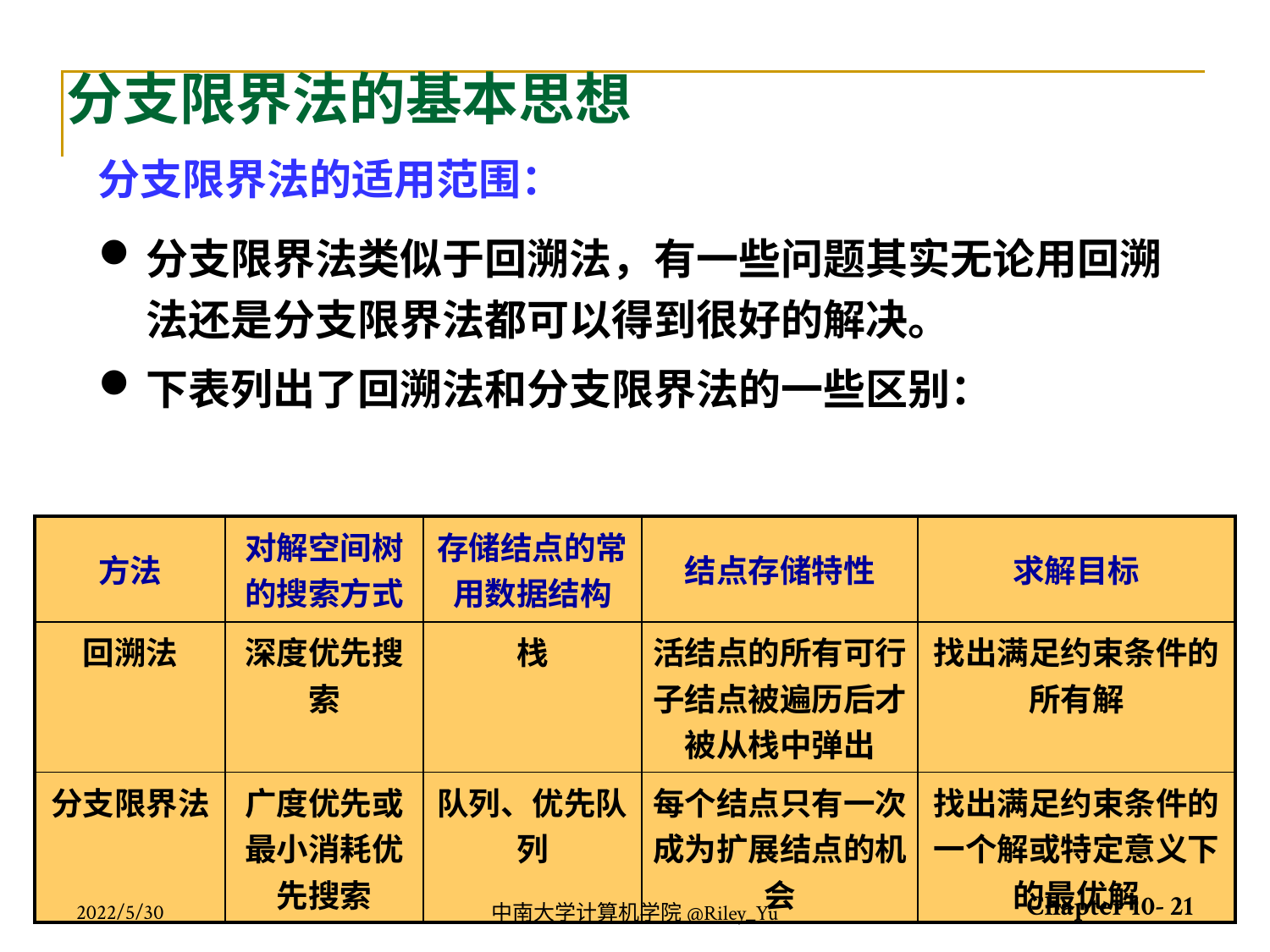

# 分支限界法的基本思想
分支限界法的适用范围：
分支限界法类似于回溯法，有一些问题其实无论用回溯法还是分支限界法都可以得到很好的解决。
下表列出了回溯法和分支限界法的一些区别：
| 方法 | 对解空间树的搜索方式 | 存储结点的常用数据结构 | 结点存储特性 | 求解目标 |
| --- | --- | --- | --- | --- |
| 回溯法 | 深度优先搜索 | 栈 | 活结点的所有可行子结点被遍历后才被从栈中弹出 | 找出满足约束条件的所有解 |
| 分支限界法 | 广度优先或最小消耗优先搜索 | 队列、优先队列 | 每个结点只有一次成为扩展结点的机会 | 找出满足约束条件的一个解或特定意义下的最优解 |
2022/5/30
Chapter 10- 21
中南大学计算机学院@Riley_Yu